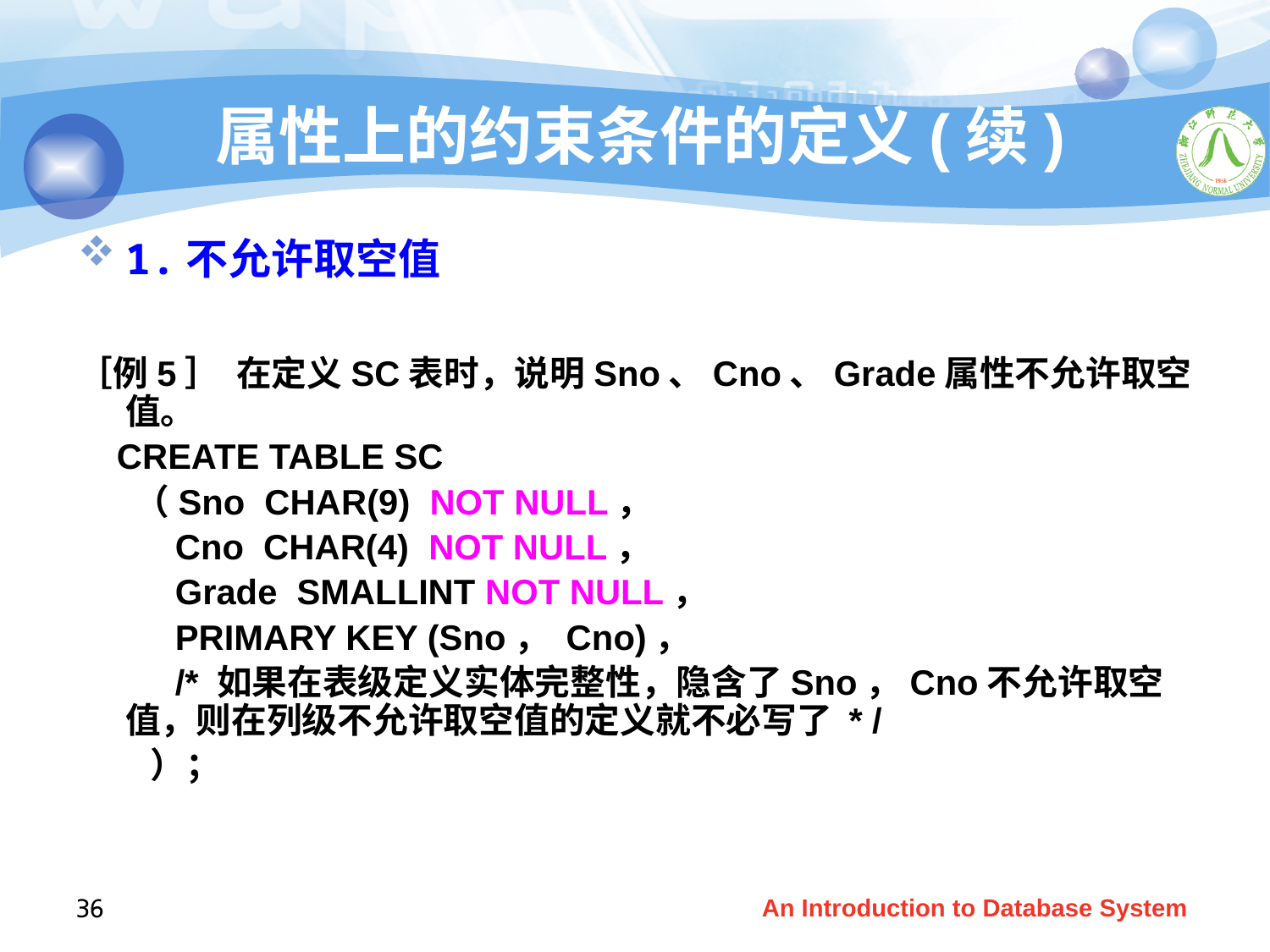

# 属性上的约束条件的定义(续)
1.不允许取空值

［例5］  在定义SC表时，说明Sno、Cno、Grade属性不允许取空值。
    CREATE TABLE SC
      （Sno  CHAR(9)  NOT NULL，
          Cno  CHAR(4)  NOT NULL，
          Grade  SMALLINT NOT NULL，
          PRIMARY KEY (Sno， Cno)，
          /* 如果在表级定义实体完整性，隐含了Sno，Cno不允许取空值，则在列级不允许取空值的定义就不必写了 * /
        ）；
36
An Introduction to Database System